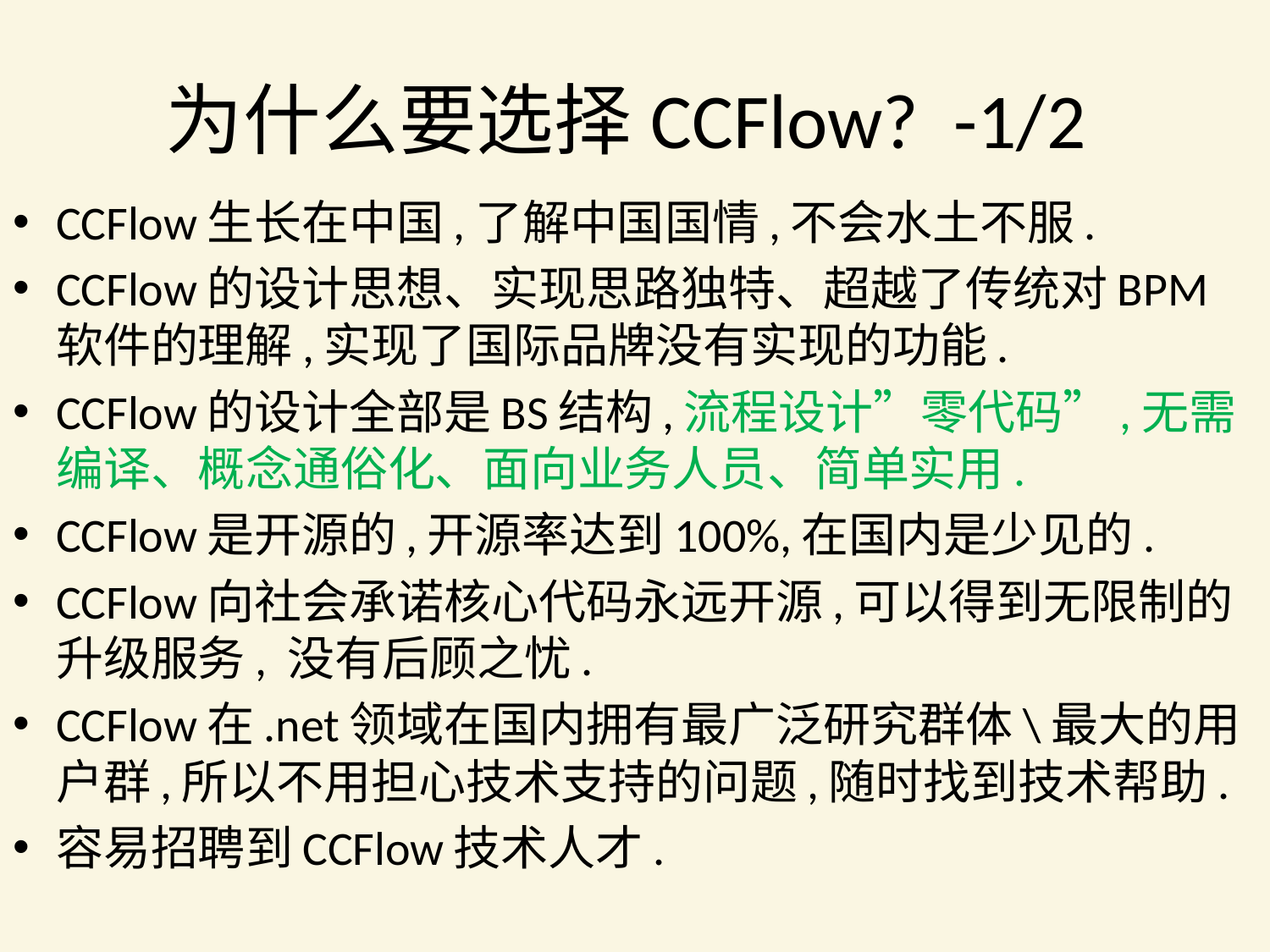

# 为什么要选择CCFlow?  -1/2
CCFlow生长在中国,了解中国国情,不会水土不服.
CCFlow的设计思想、实现思路独特、超越了传统对BPM软件的理解,实现了国际品牌没有实现的功能.
CCFlow的设计全部是BS结构,流程设计”零代码”,无需编译、概念通俗化、面向业务人员、简单实用.
CCFlow是开源的,开源率达到100%,在国内是少见的.
CCFlow向社会承诺核心代码永远开源,可以得到无限制的升级服务, 没有后顾之忧.
CCFlow在.net领域在国内拥有最广泛研究群体\最大的用户群,所以不用担心技术支持的问题,随时找到技术帮助.
容易招聘到CCFlow技术人才.